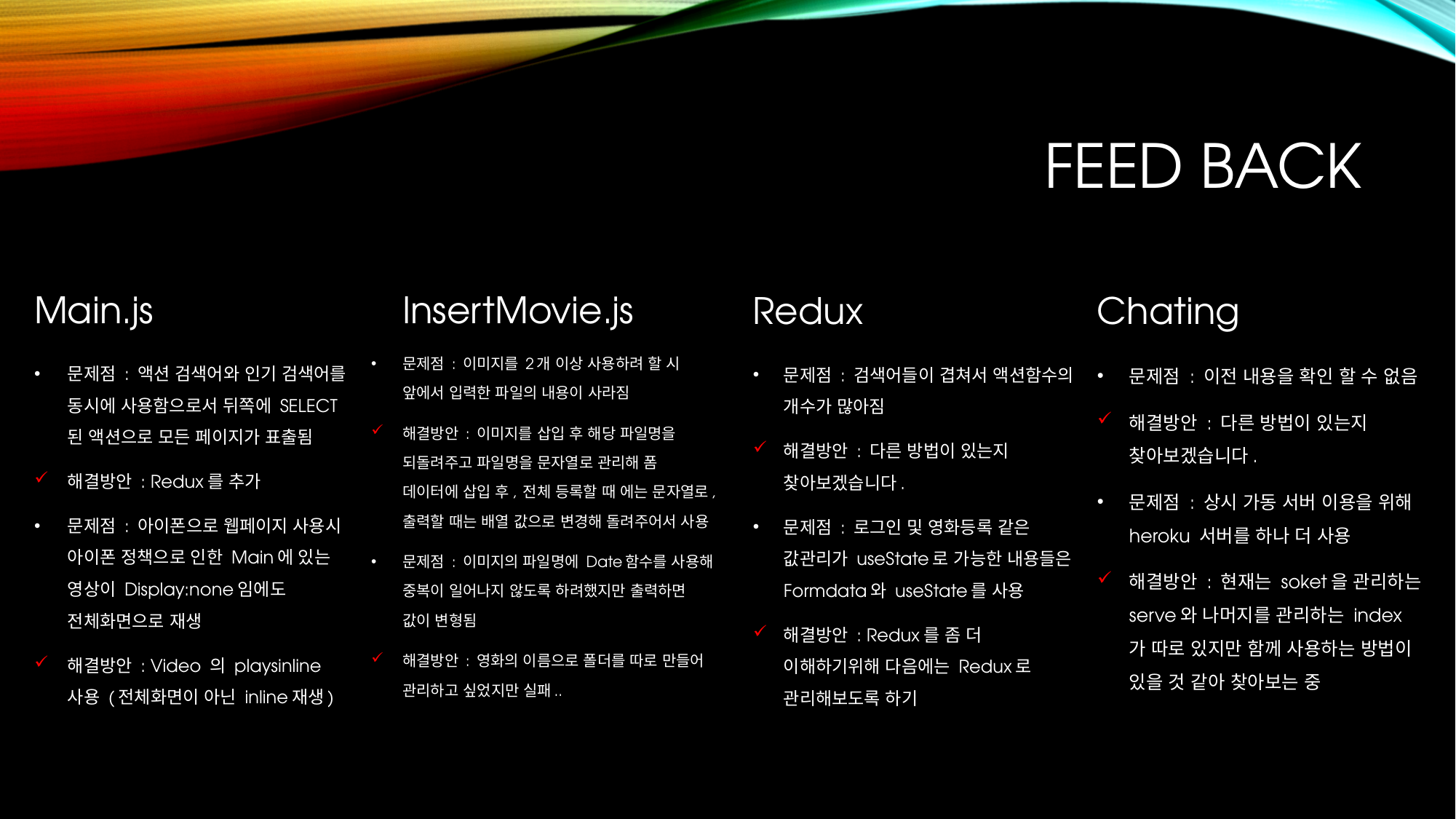

# FEED back
InsertMovie.js
Main.js
Redux
Chating
문제점 : 이미지를 2개 이상 사용하려 할 시 앞에서 입력한 파일의 내용이 사라짐
해결방안 : 이미지를 삽입 후 해당 파일명을 되돌려주고 파일명을 문자열로 관리해 폼 데이터에 삽입 후, 전체 등록할 때 에는 문자열로, 출력할 때는 배열 값으로 변경해 돌려주어서 사용
문제점 : 이미지의 파일명에 Date함수를 사용해 중복이 일어나지 않도록 하려했지만 출력하면 값이 변형됨
해결방안 : 영화의 이름으로 폴더를 따로 만들어 관리하고 싶었지만 실패..

문제점 : 액션 검색어와 인기 검색어를 동시에 사용함으로서 뒤쪽에 SELECT된 액션으로 모든 페이지가 표출됨
해결방안 : Redux를 추가
문제점 : 아이폰으로 웹페이지 사용시 아이폰 정책으로 인한 Main에 있는 영상이 Display:none임에도 전체화면으로 재생
해결방안 : Video 의 playsinline 사용 (전체화면이 아닌 inline재생)
문제점 : 검색어들이 겹쳐서 액션함수의 개수가 많아짐
해결방안 : 다른 방법이 있는지 찾아보겠습니다.
문제점 : 로그인 및 영화등록 같은 값관리가 useState로 가능한 내용들은 Formdata와 useState를 사용
해결방안 : Redux를 좀 더 이해하기위해 다음에는 Redux로 관리해보도록 하기

문제점 : 이전 내용을 확인 할 수 없음
해결방안 : 다른 방법이 있는지 찾아보겠습니다.
문제점 : 상시 가동 서버 이용을 위해 heroku 서버를 하나 더 사용
해결방안 : 현재는 soket을 관리하는 serve와 나머지를 관리하는 index 가 따로 있지만 함께 사용하는 방법이 있을 것 같아 찾아보는 중